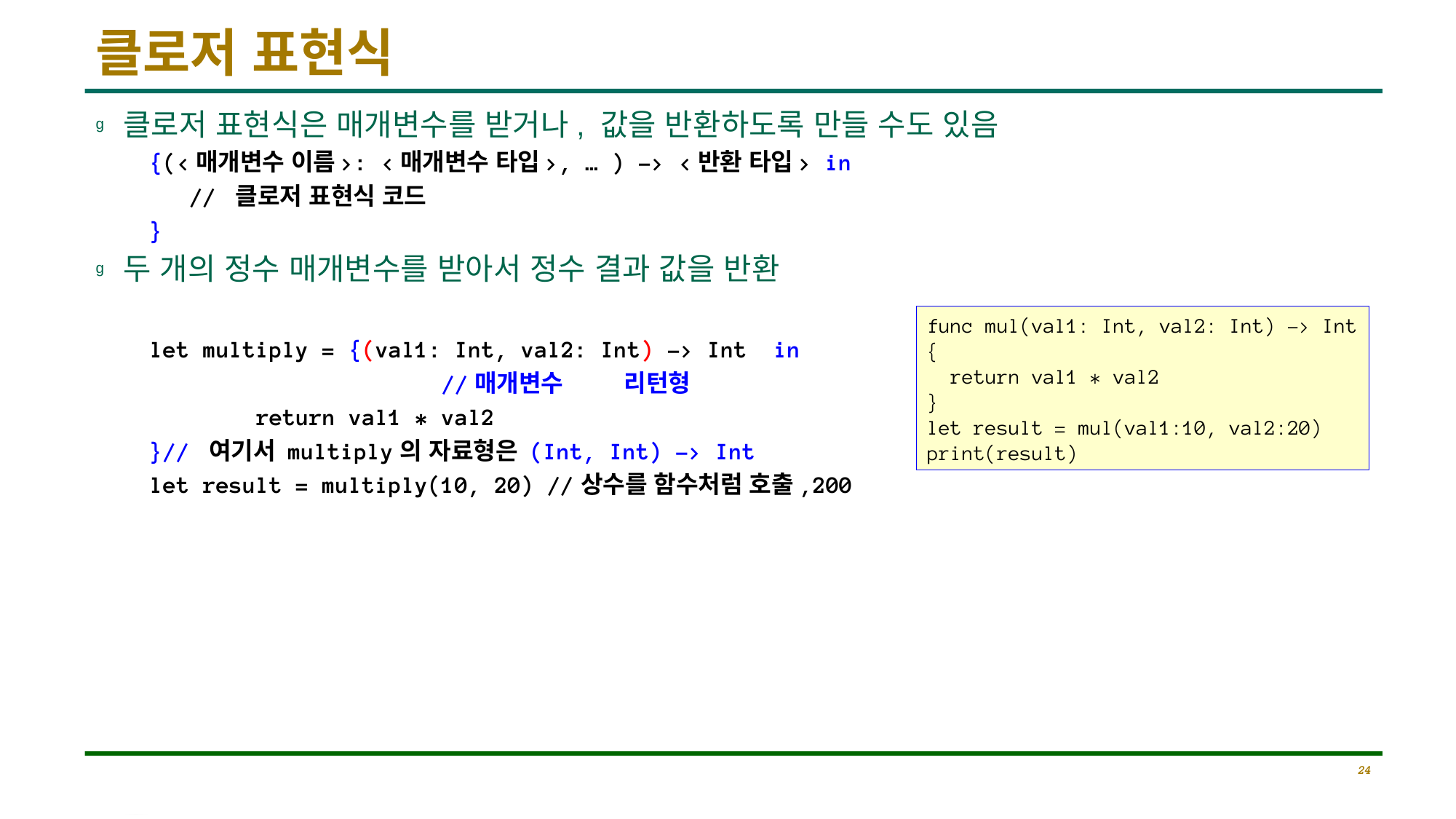

# 클로저 표현식
클로저 표현식은 매개변수를 받거나, 값을 반환하도록 만들 수도 있음
{(<매개변수 이름>: <매개변수 타입>, … ) -> <반환 타입> in
   // 클로저 표현식 코드
}
두 개의 정수 매개변수를 받아서 정수 결과 값을 반환

let multiply = {(val1: Int, val2: Int) -> Int  in
                      //매개변수         리턴형
        return val1 * val2
}// 여기서 multiply의 자료형은 (Int, Int) -> Int
let result = multiply(10, 20) //상수를 함수처럼 호출,200

func mul(val1: Int, val2: Int) -> Int
{
  return val1 * val2
}
let result = mul(val1:10, val2:20)
print(result)